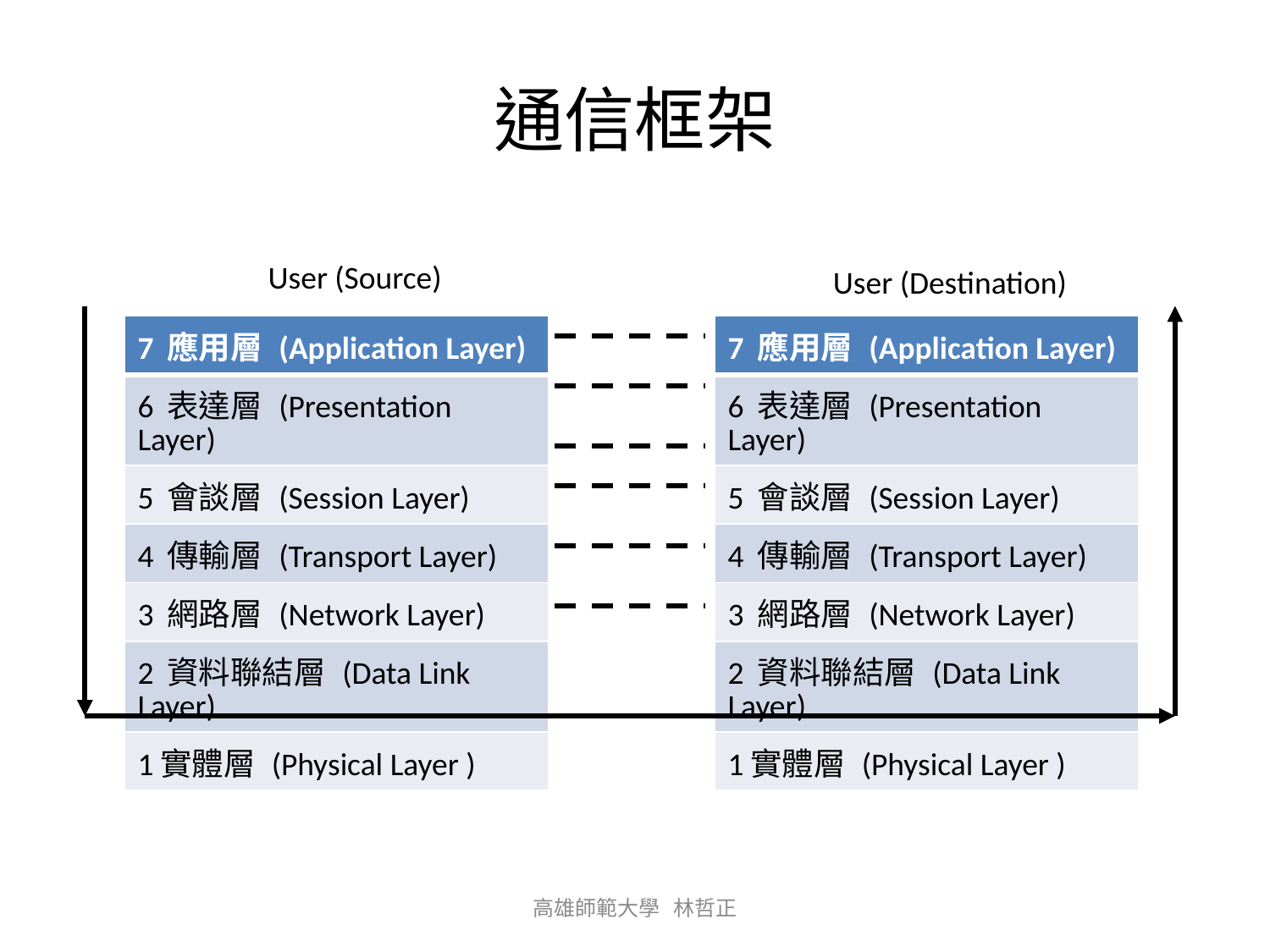

# 通信框架

User (Source)
User (Destination)
| 7 應用層 (Application Layer) |
| --- |
| 6 表達層 (Presentation Layer) |
| 5 會談層 (Session Layer) |
| 4 傳輸層 (Transport Layer) |
| 3 網路層 (Network Layer) |
| 2 資料聯結層 (Data Link Layer) |
| 1實體層 (Physical Layer ) |
| 7 應用層 (Application Layer) |
| --- |
| 6 表達層 (Presentation Layer) |
| 5 會談層 (Session Layer) |
| 4 傳輸層 (Transport Layer) |
| 3 網路層 (Network Layer) |
| 2 資料聯結層 (Data Link Layer) |
| 1實體層 (Physical Layer ) |
高雄師範大學  林哲正